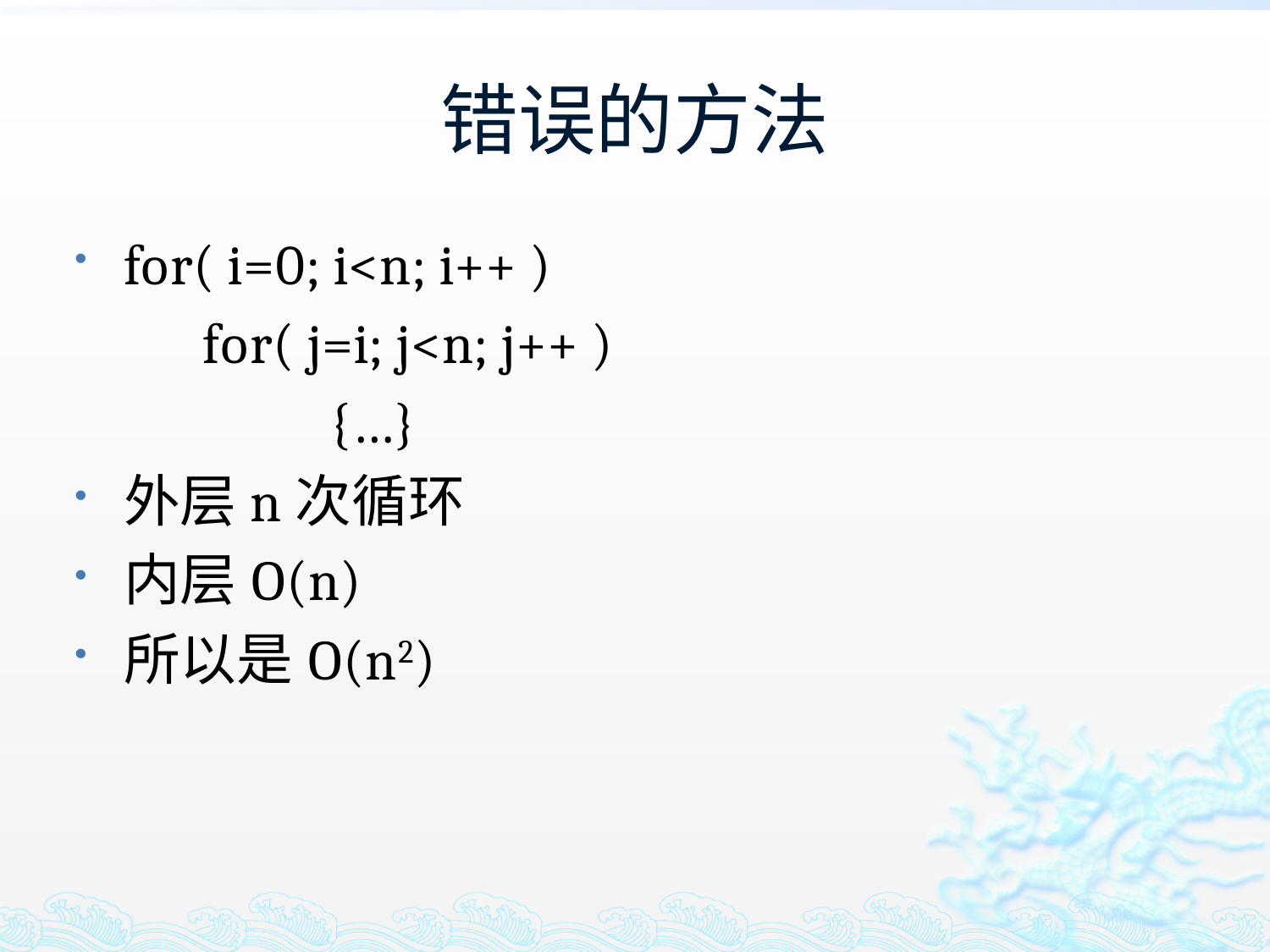

# 错误的方法
for( i=0; i<n; i++ )
	for( j=i; j<n; j++ )
		{…}
外层n次循环
内层O(n)
所以是O(n2)